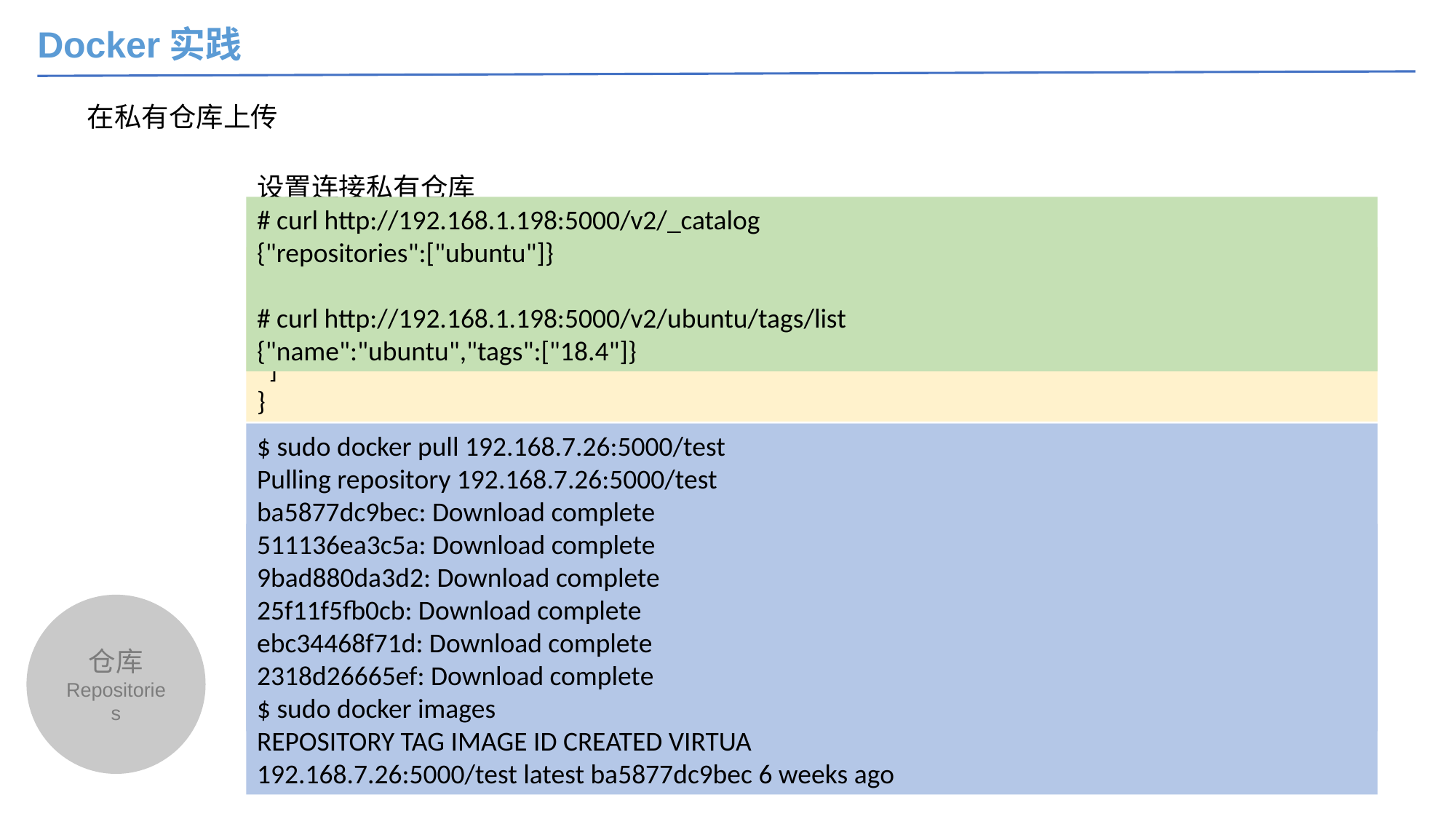

Docker实践
在私有仓库上传
设置连接私有仓库
vim  /etc/docker/daemon.json
# curl http://192.168.1.198:5000/v2/_catalog
{"repositories":["ubuntu"]}

# curl http://192.168.1.198:5000/v2/ubuntu/tags/list
{"name":"ubuntu","tags":["18.4"]}
{
  "insecure-registries": [
    "192.168.1.198:5000"
  ]
}
重启docker,重新启动registry
$ sudo docker pull 192.168.7.26:5000/test
Pulling repository 192.168.7.26:5000/test
ba5877dc9bec: Download complete
511136ea3c5a: Download complete
9bad880da3d2: Download complete
25f11f5fb0cb: Download complete
ebc34468f71d: Download complete
2318d26665ef: Download complete
$ sudo docker images
REPOSITORY TAG IMAGE ID CREATED VIRTUA
192.168.7.26:5000/test latest ba5877dc9bec 6 weeks ago
$ systemctl restart docker

$ docker push 192.168.1.198:5000/ubuntu
The push refers to a repository [192.168.7.26:5000/test] (len: 1)
Sending image list
仓库
Repositories